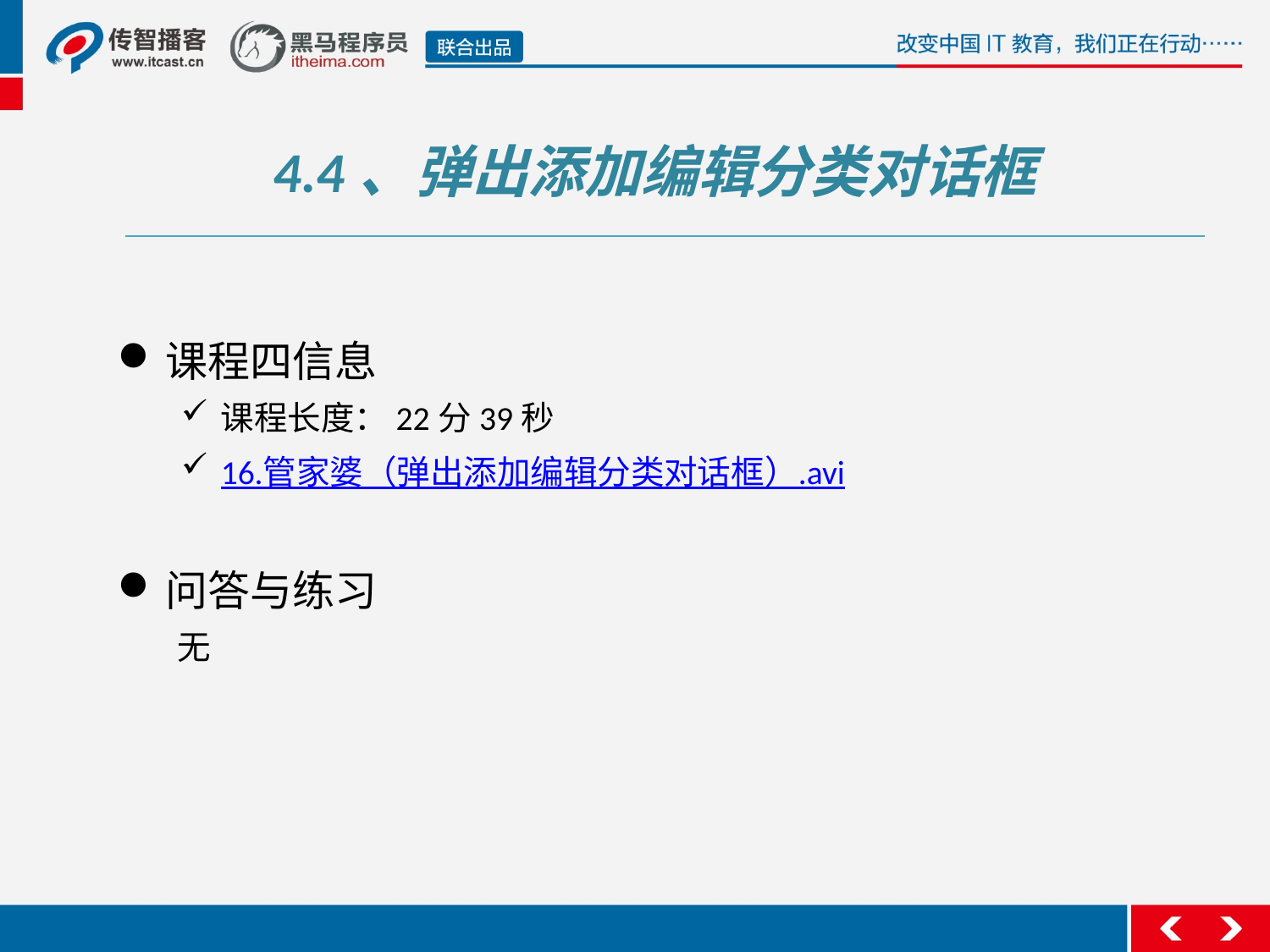

4.4、弹出添加编辑分类对话框

课程四信息
课程长度：22分39秒
16.管家婆（弹出添加编辑分类对话框）.avi

问答与练习
       无